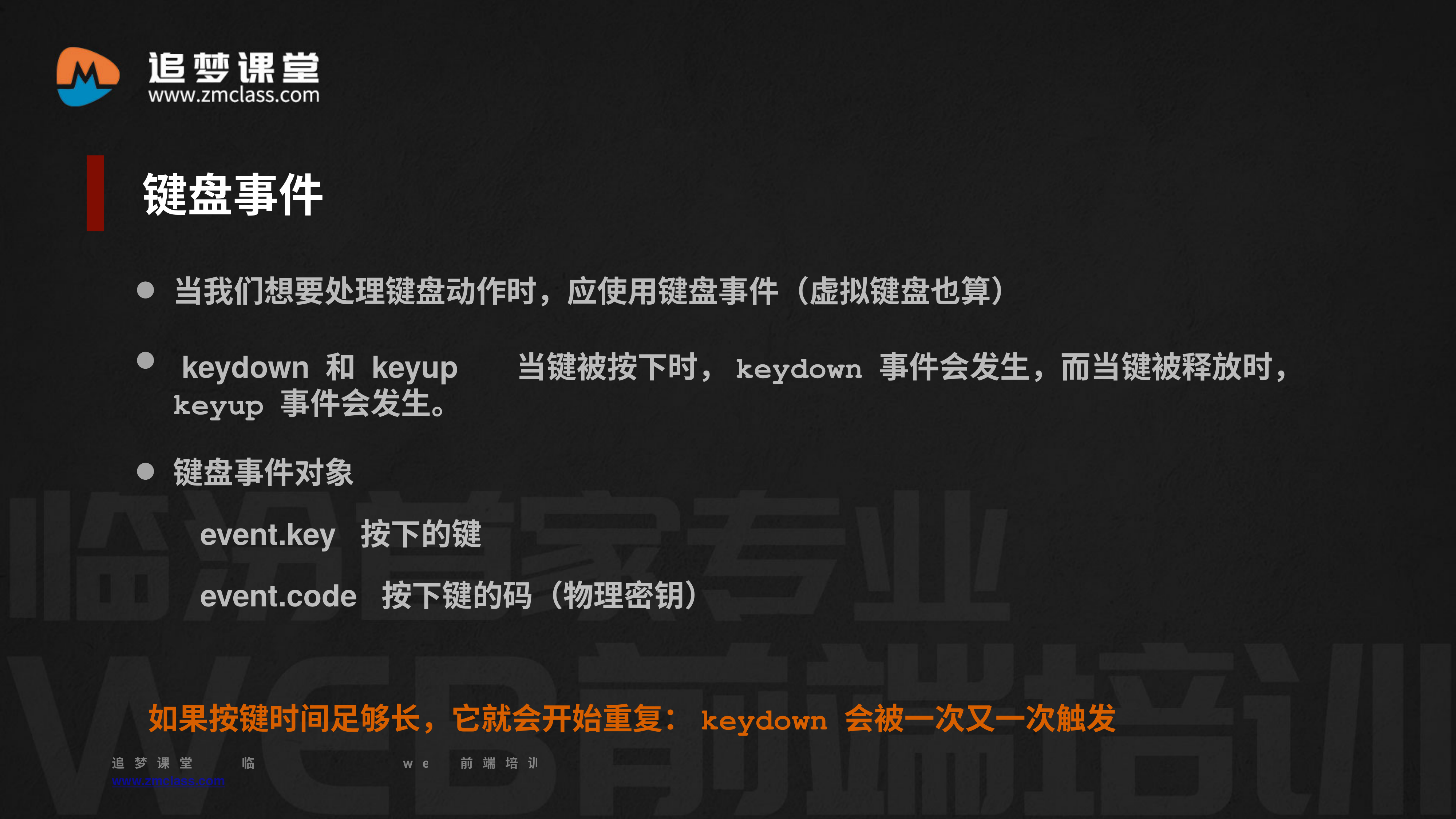

键盘事件
当我们想要处理键盘动作时，应使用键盘事件（虚拟键盘也算）

 keydown 和 keyup      当键被按下时，keydown 事件会发生，而当键被释放时，keyup 事件会发生。

键盘事件对象

event.key  按下的键
event.code  按下键的码（物理密钥）
如果按键时间足够长，它就会开始重复：keydown 会被一次又一次触发
追梦课堂   临汾首家专业的web前端培训机构                                                          www.zmclass.com
14